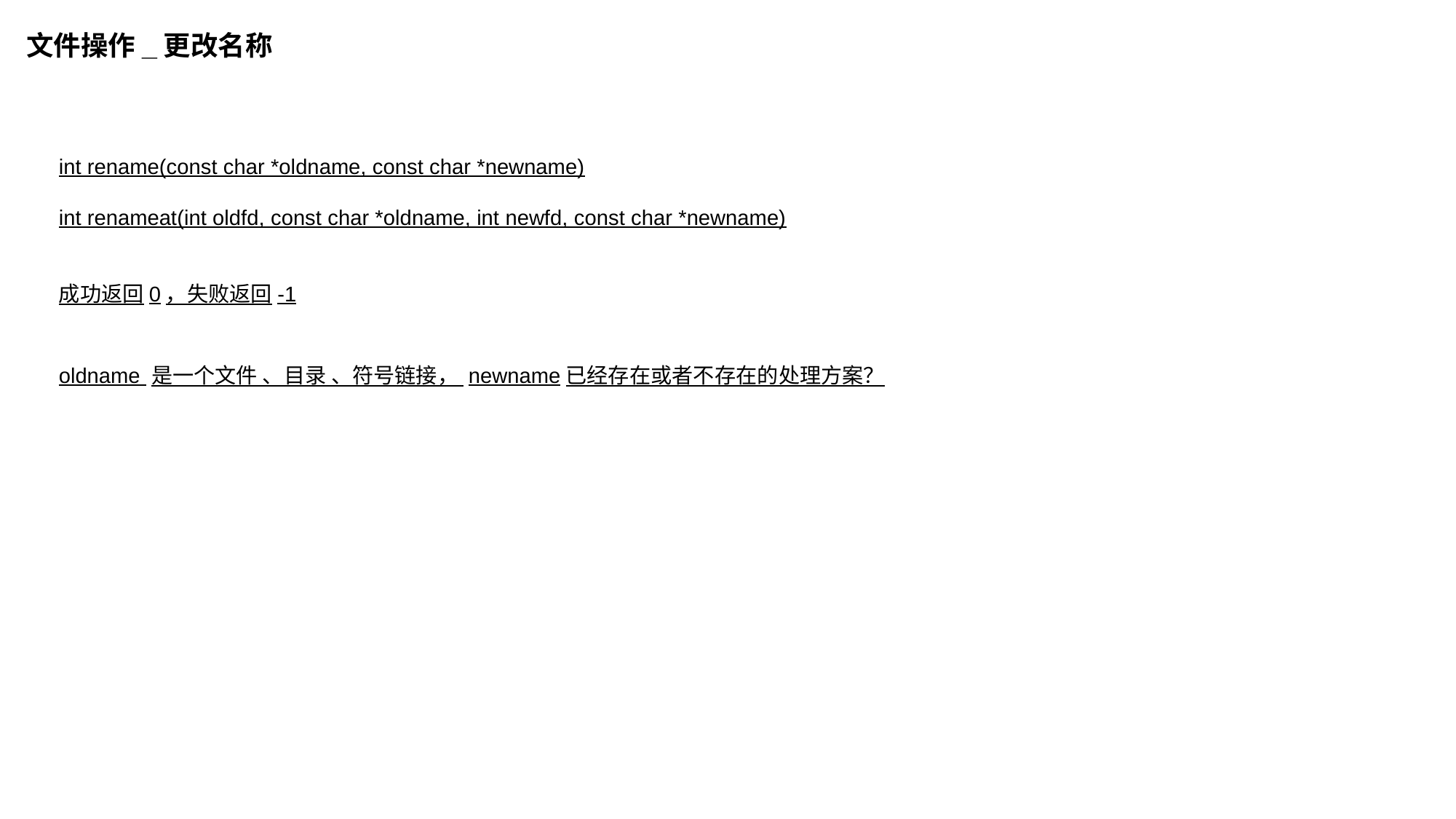

文件操作_更改名称
int rename(const char *oldname, const char *newname)

int renameat(int oldfd, const char *oldname, int newfd, const char *newname)

成功返回0，失败返回-1
oldname 是一个文件 、目录 、符号链接， newname已经存在或者不存在的处理方案？